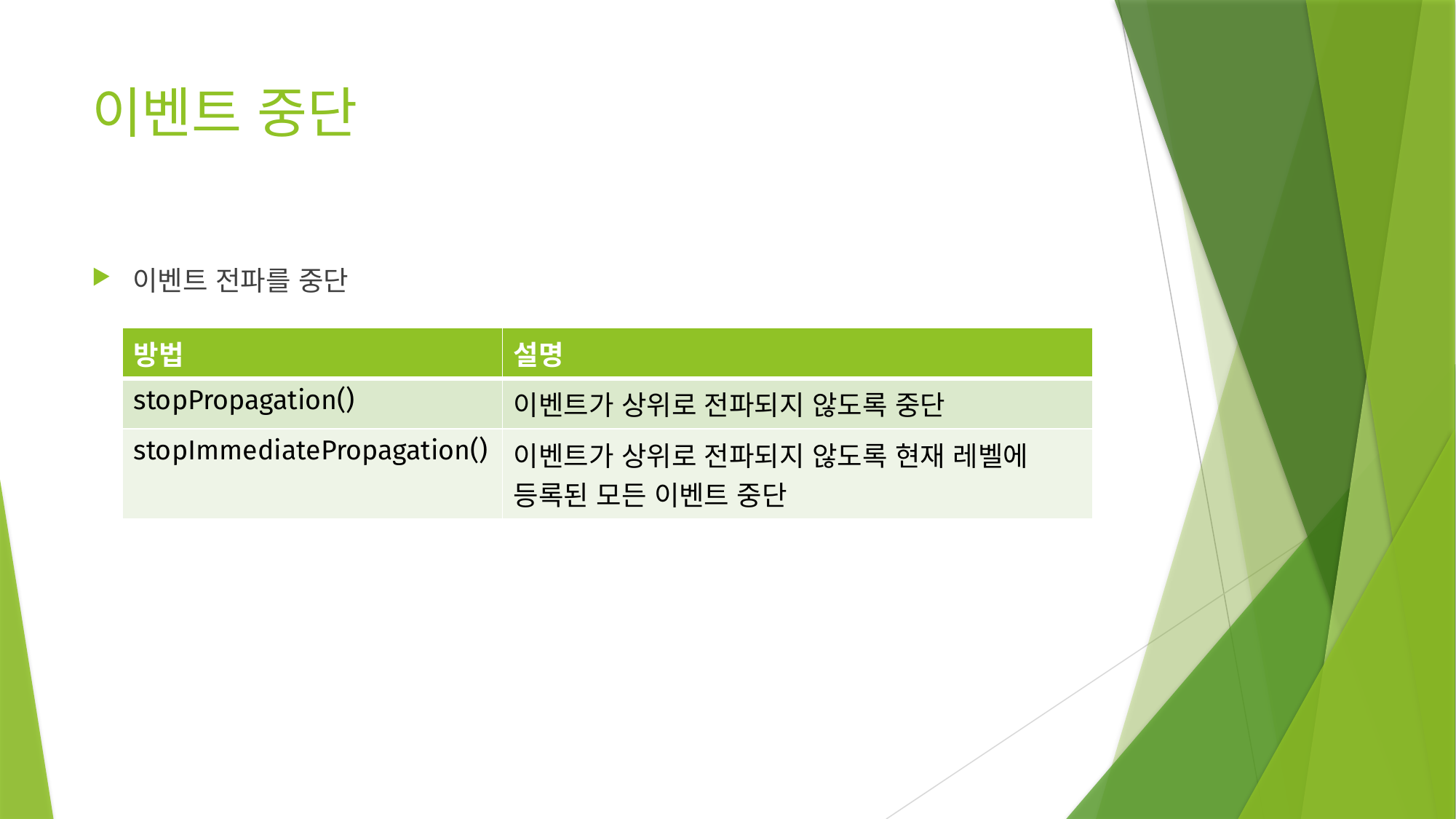

# 이벤트 중단
이벤트 전파를 중단
| 방법 | 설명 |
| --- | --- |
| stopPropagation() | 이벤트가 상위로 전파되지 않도록 중단 |
| stopImmediatePropagation() | 이벤트가 상위로 전파되지 않도록 현재 레벨에 등록된 모든 이벤트 중단 |